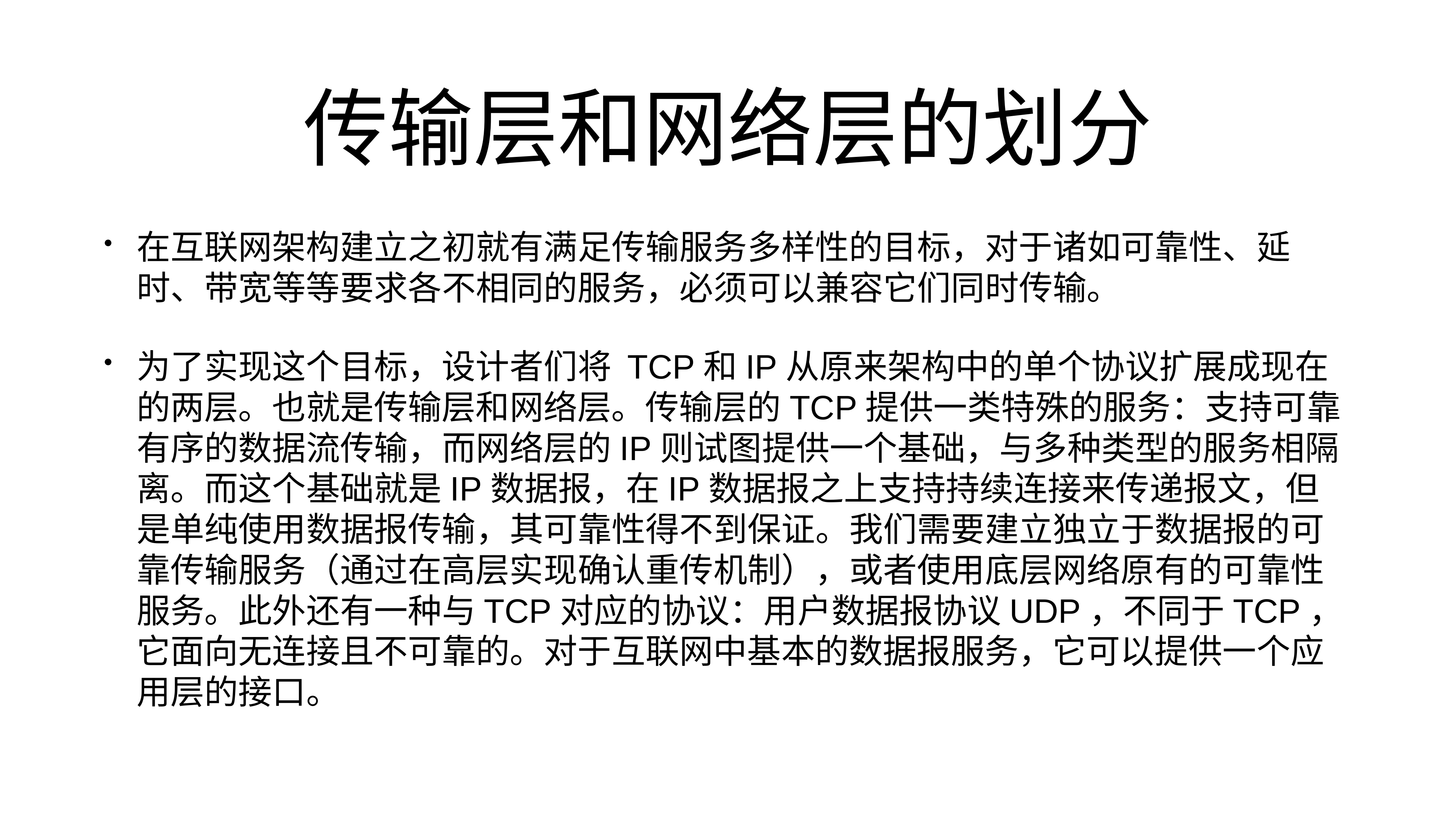

# 传输层和网络层的划分
在互联网架构建立之初就有满足传输服务多样性的目标，对于诸如可靠性、延时、带宽等等要求各不相同的服务，必须可以兼容它们同时传输。
为了实现这个目标，设计者们将 TCP和IP从原来架构中的单个协议扩展成现在的两层。也就是传输层和网络层。传输层的TCP提供一类特殊的服务：支持可靠有序的数据流传输，而网络层的IP则试图提供一个基础，与多种类型的服务相隔离。而这个基础就是IP数据报，在IP数据报之上支持持续连接来传递报文，但是单纯使用数据报传输，其可靠性得不到保证。我们需要建立独立于数据报的可靠传输服务（通过在高层实现确认重传机制），或者使用底层网络原有的可靠性服务。此外还有一种与TCP对应的协议：用户数据报协议UDP，不同于TCP，它面向无连接且不可靠的。对于互联网中基本的数据报服务，它可以提供一个应用层的接口。